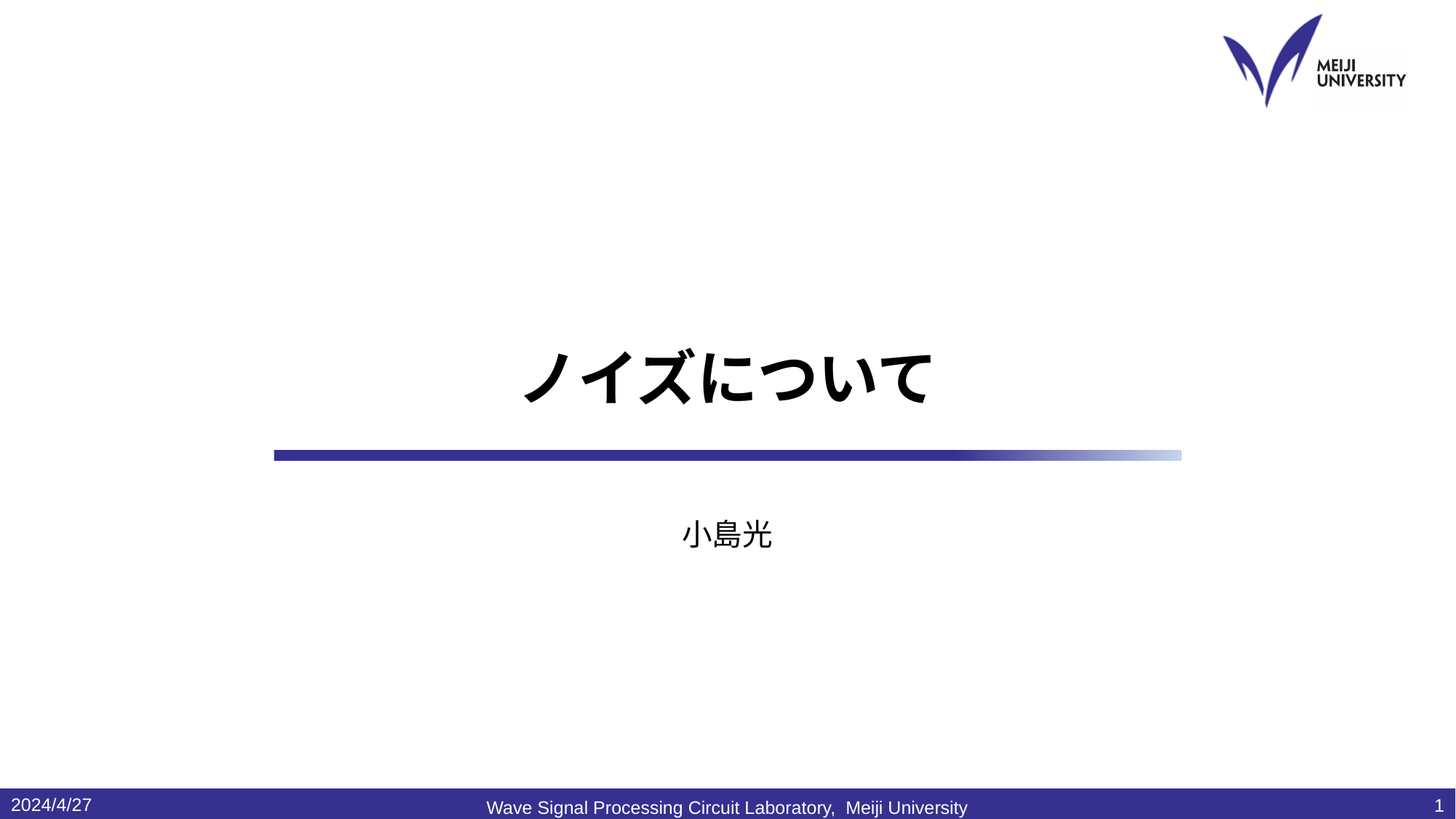

# ノイズについて
小島光
2024/4/27
1
Wave Signal Processing Circuit Laboratory,  Meiji University